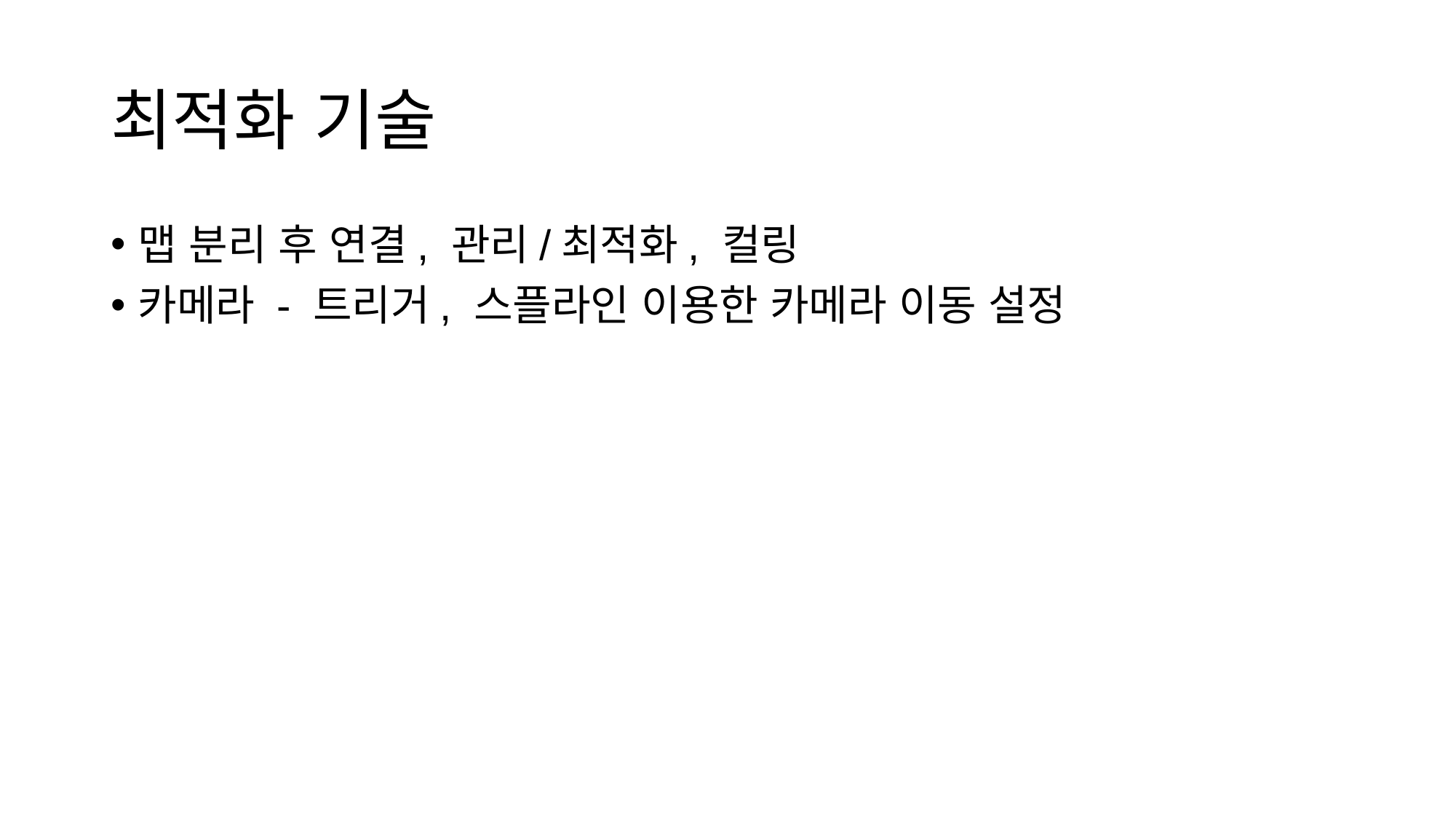

# 최적화 기술
맵 분리 후 연결, 관리/최적화, 컬링
카메라 - 트리거, 스플라인 이용한 카메라 이동 설정